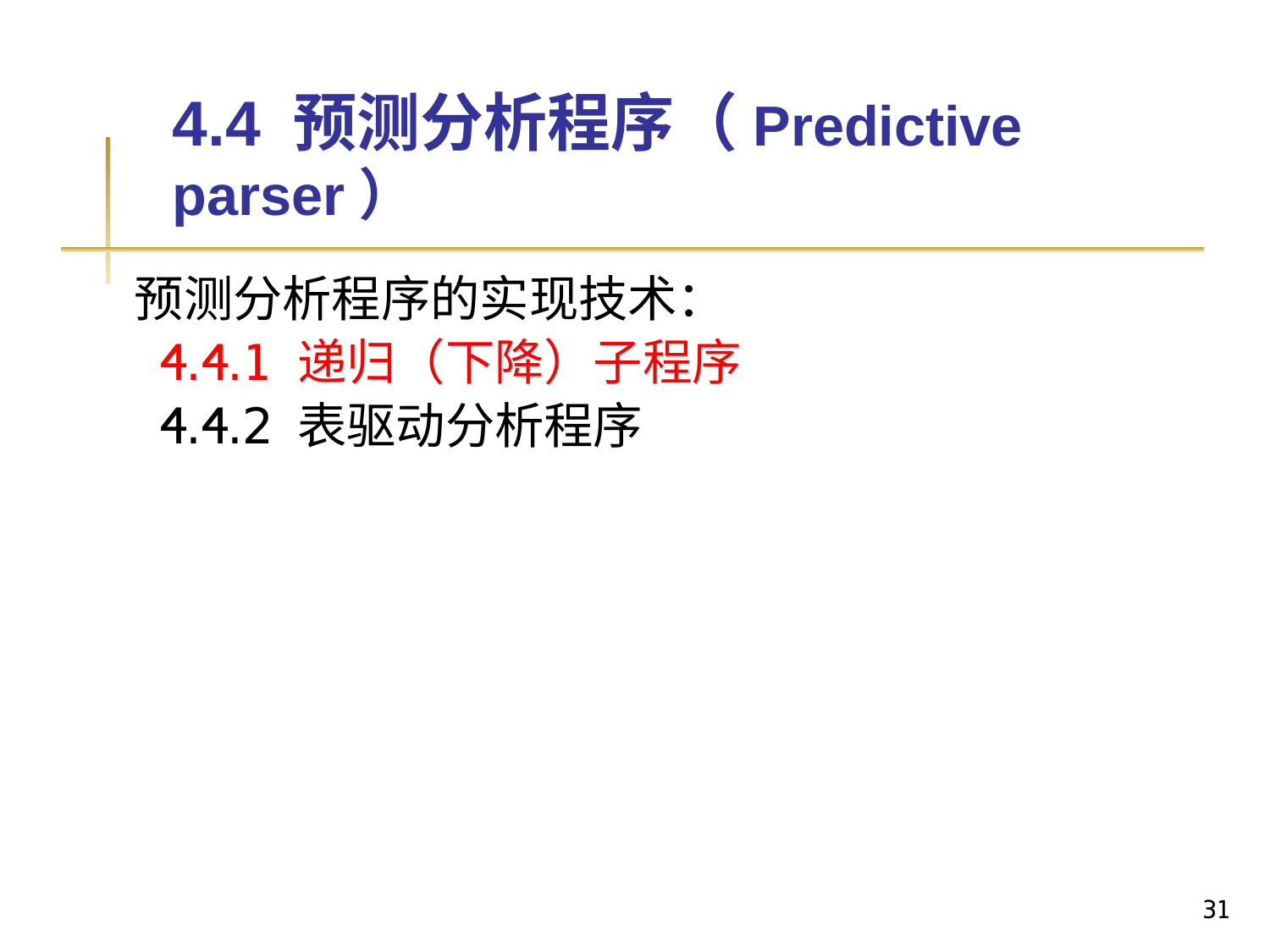

# 4.4 预测分析程序（Predictive parser）
     预测分析程序的实现技术：
      4.4.1 递归（下降）子程序
      4.4.2 表驱动分析程序
31